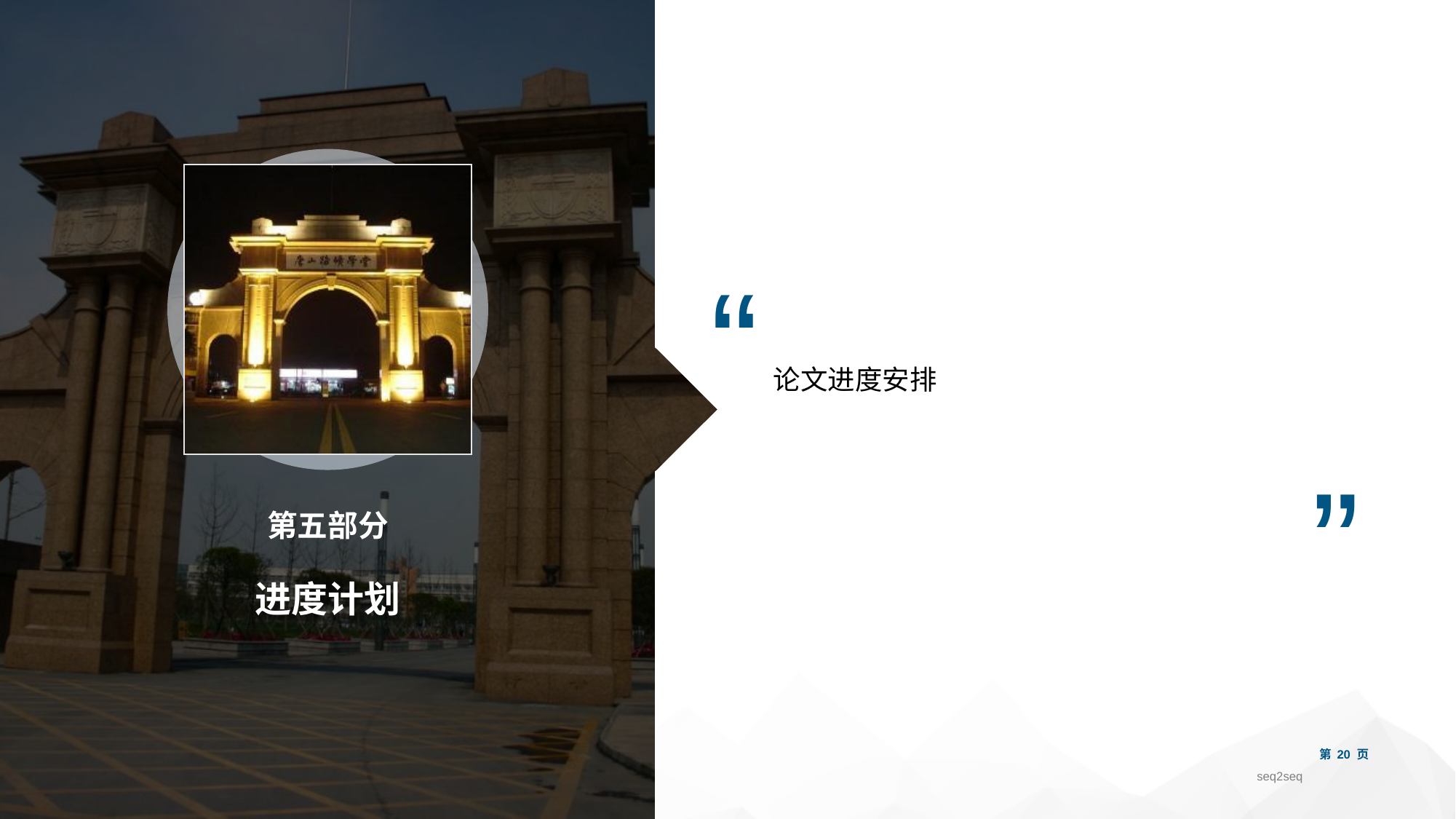

“
论文进度安排
”
第五部分
进度计划
第 20 页
seq2seq